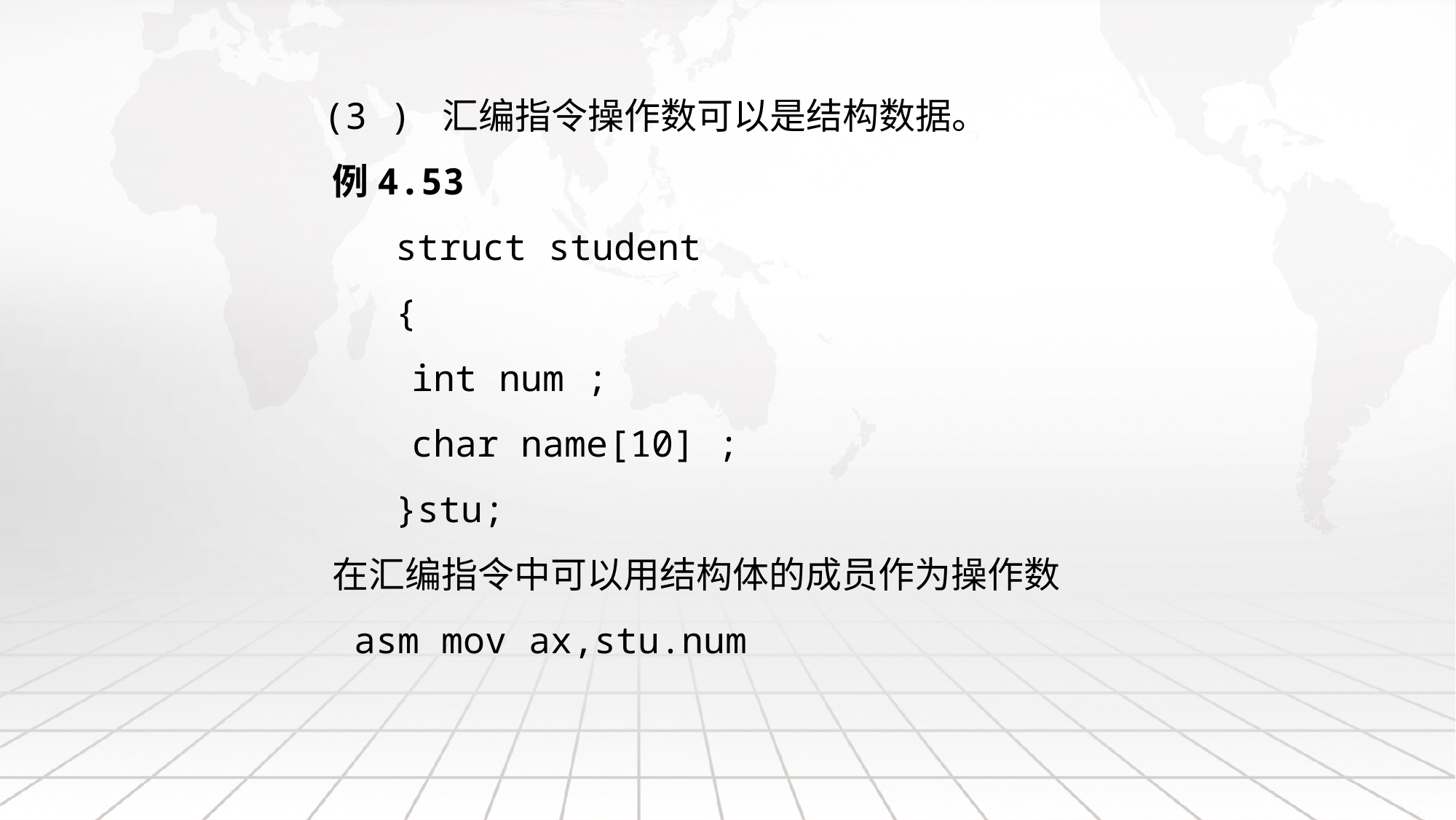

(3 ) 汇编指令操作数可以是结构数据。
例4.53
struct student
{
int num ;
char name[10] ;
}stu;
在汇编指令中可以用结构体的成员作为操作数
 asm mov ax,stu.num